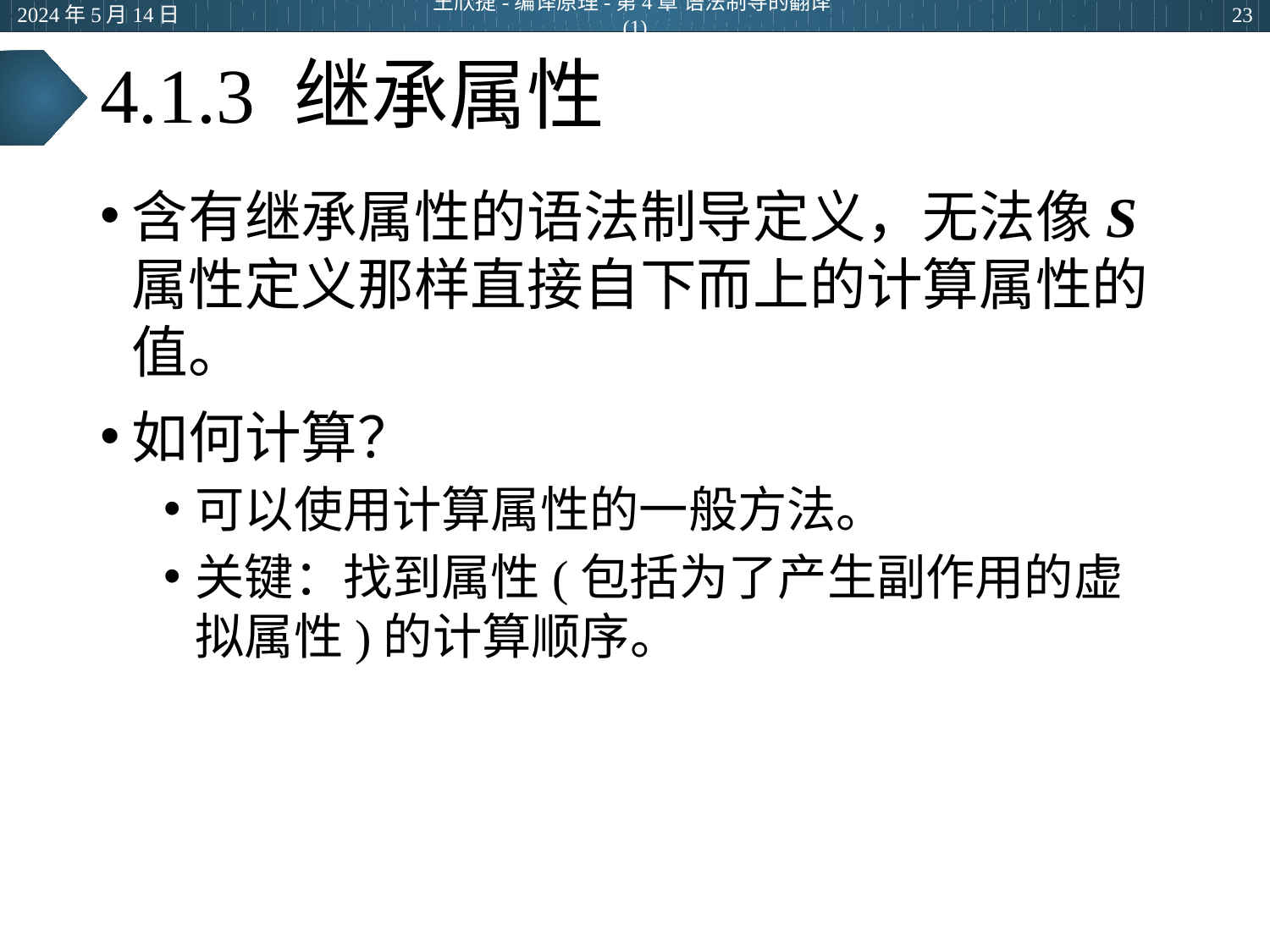

2024年5月14日
王欣捷-编译原理-第4章 语法制导的翻译(1)
23
# 4.1.3 继承属性
含有继承属性的语法制导定义，无法像S属性定义那样直接自下而上的计算属性的值。
如何计算？
可以使用计算属性的一般方法。
关键：找到属性(包括为了产生副作用的虚拟属性)的计算顺序。